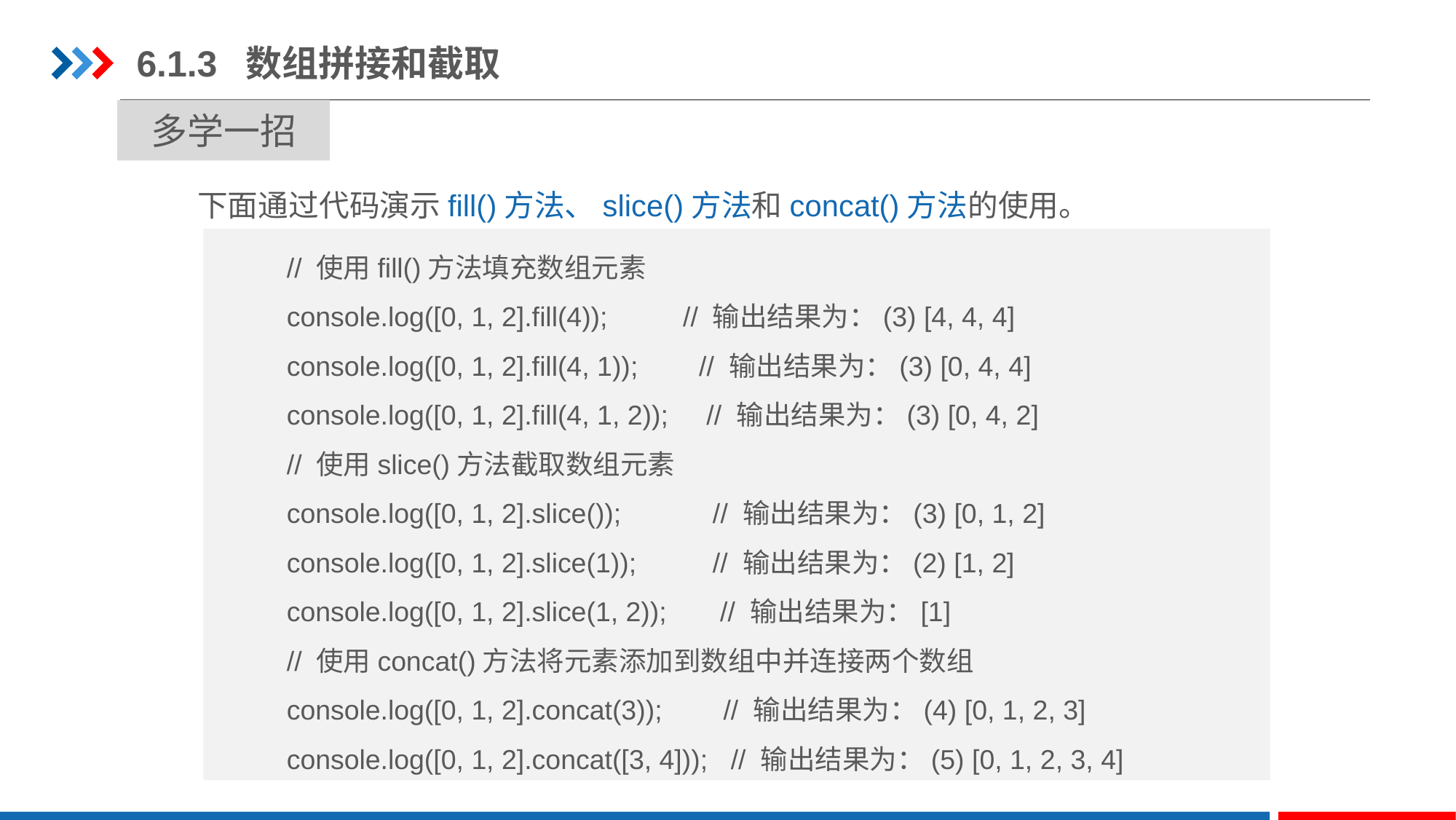

6.1.3	数组拼接和截取
多学一招
下面通过代码演示fill()方法、slice()方法和concat()方法的使用。
// 使用fill()方法填充数组元素
console.log([0, 1, 2].fill(4));	         // 输出结果为：(3) [4, 4, 4]
console.log([0, 1, 2].fill(4, 1));        // 输出结果为：(3) [0, 4, 4]
console.log([0, 1, 2].fill(4, 1, 2));     // 输出结果为：(3) [0, 4, 2]
// 使用slice()方法截取数组元素
console.log([0, 1, 2].slice());            // 输出结果为：(3) [0, 1, 2]
console.log([0, 1, 2].slice(1));          // 输出结果为：(2) [1, 2]
console.log([0, 1, 2].slice(1, 2));       // 输出结果为：[1]
// 使用concat()方法将元素添加到数组中并连接两个数组
console.log([0, 1, 2].concat(3));        // 输出结果为：(4) [0, 1, 2, 3]
console.log([0, 1, 2].concat([3, 4]));   // 输出结果为：(5) [0, 1, 2, 3, 4]